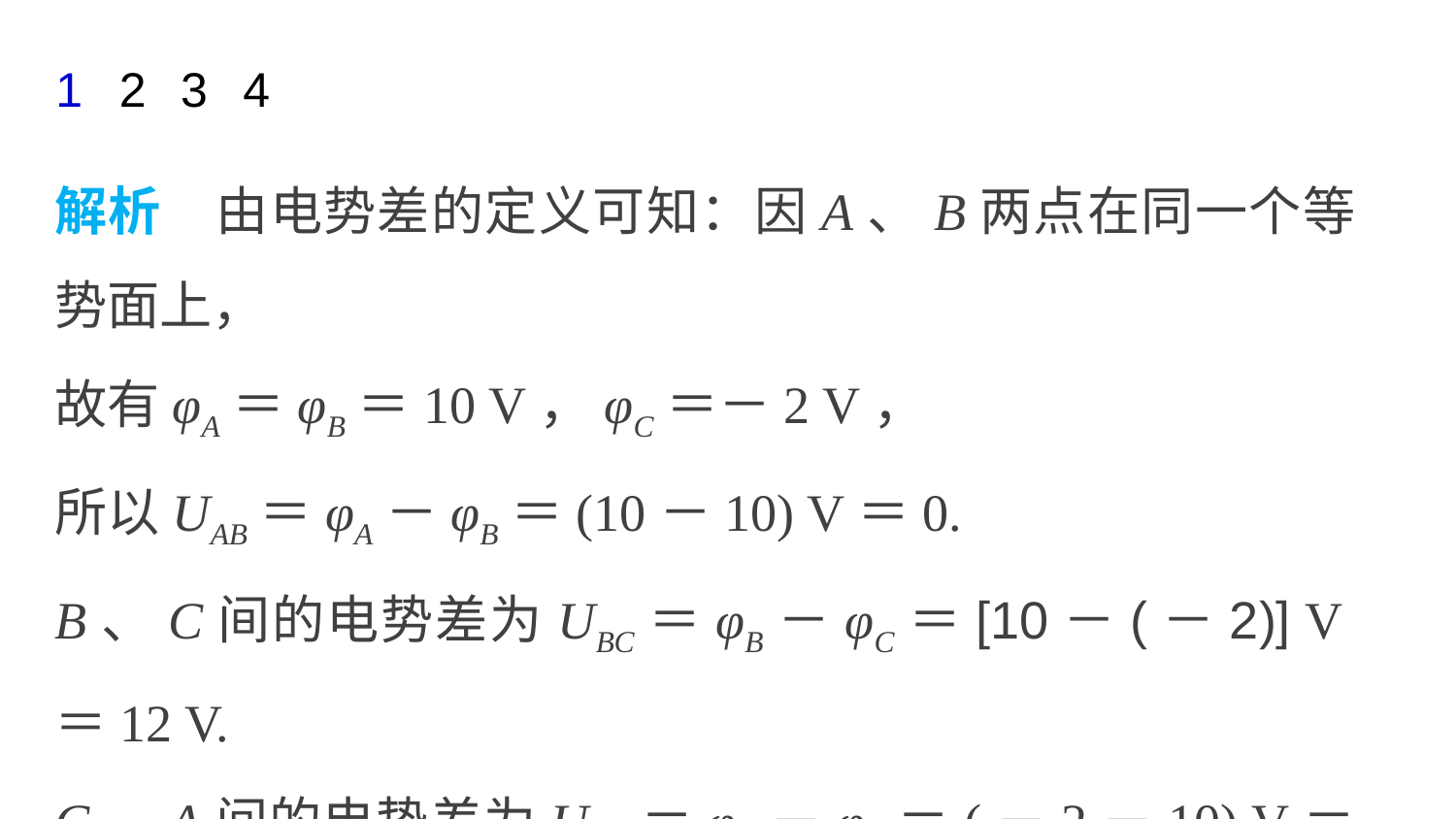

1
2
3
4
解析　由电势差的定义可知：因A、B两点在同一个等势面上，
故有φA＝φB＝10 V，φC＝－2 V，
所以UAB＝φA－φB＝(10－10) V＝0.
B、C间的电势差为UBC＝φB－φC＝[10－(－2)] V＝12 V.
C、A间的电势差为UCA＝φC－φB＝(－2－10) V＝－12 V.
答案　0　12 V　－12 V